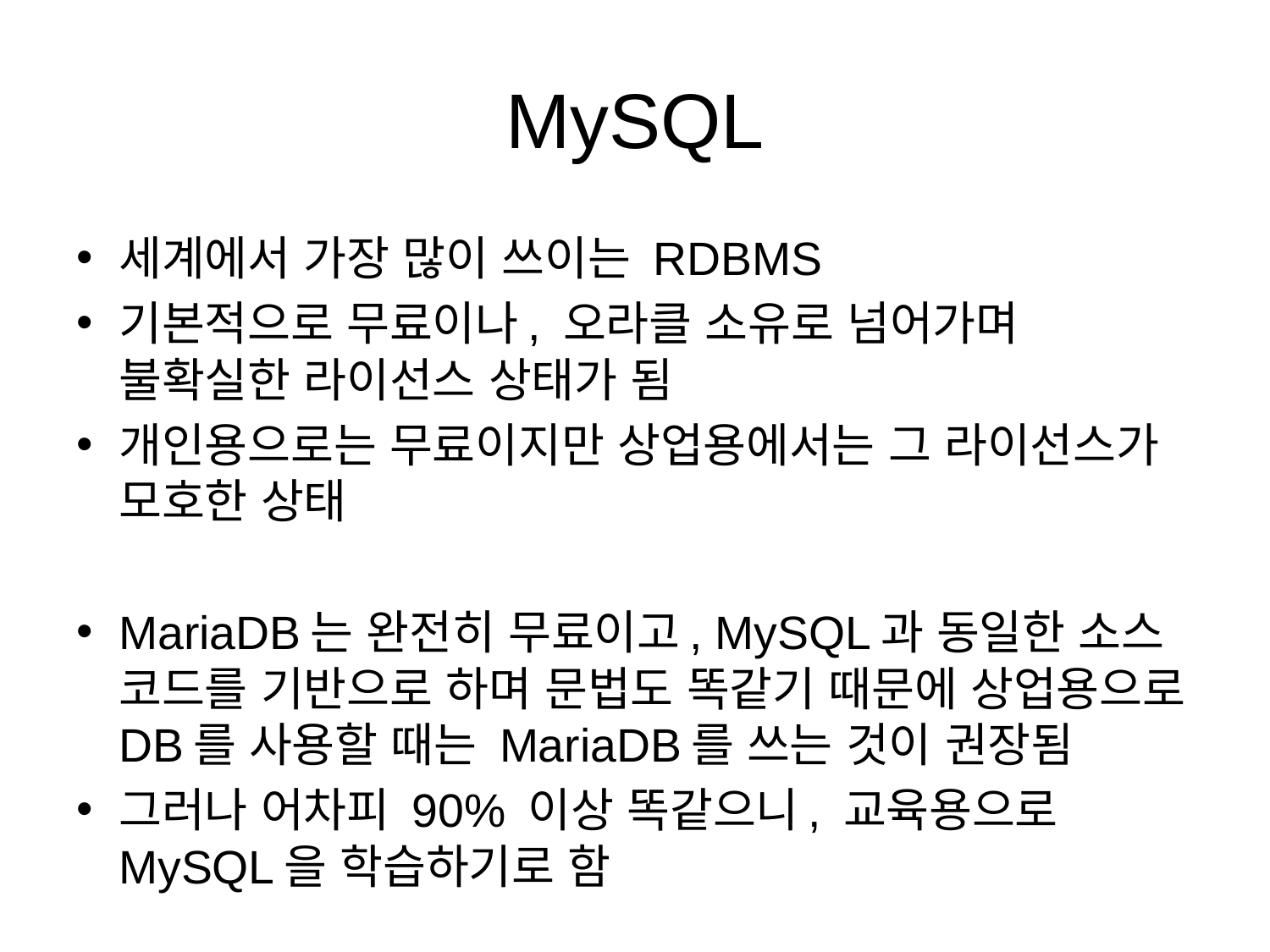

# MySQL
세계에서 가장 많이 쓰이는 RDBMS
기본적으로 무료이나, 오라클 소유로 넘어가며 불확실한 라이선스 상태가 됨
개인용으로는 무료이지만 상업용에서는 그 라이선스가 모호한 상태

MariaDB는 완전히 무료이고, MySQL과 동일한 소스 코드를 기반으로 하며 문법도 똑같기 때문에 상업용으로 DB를 사용할 때는 MariaDB를 쓰는 것이 권장됨
그러나 어차피 90% 이상 똑같으니, 교육용으로 MySQL을 학습하기로 함